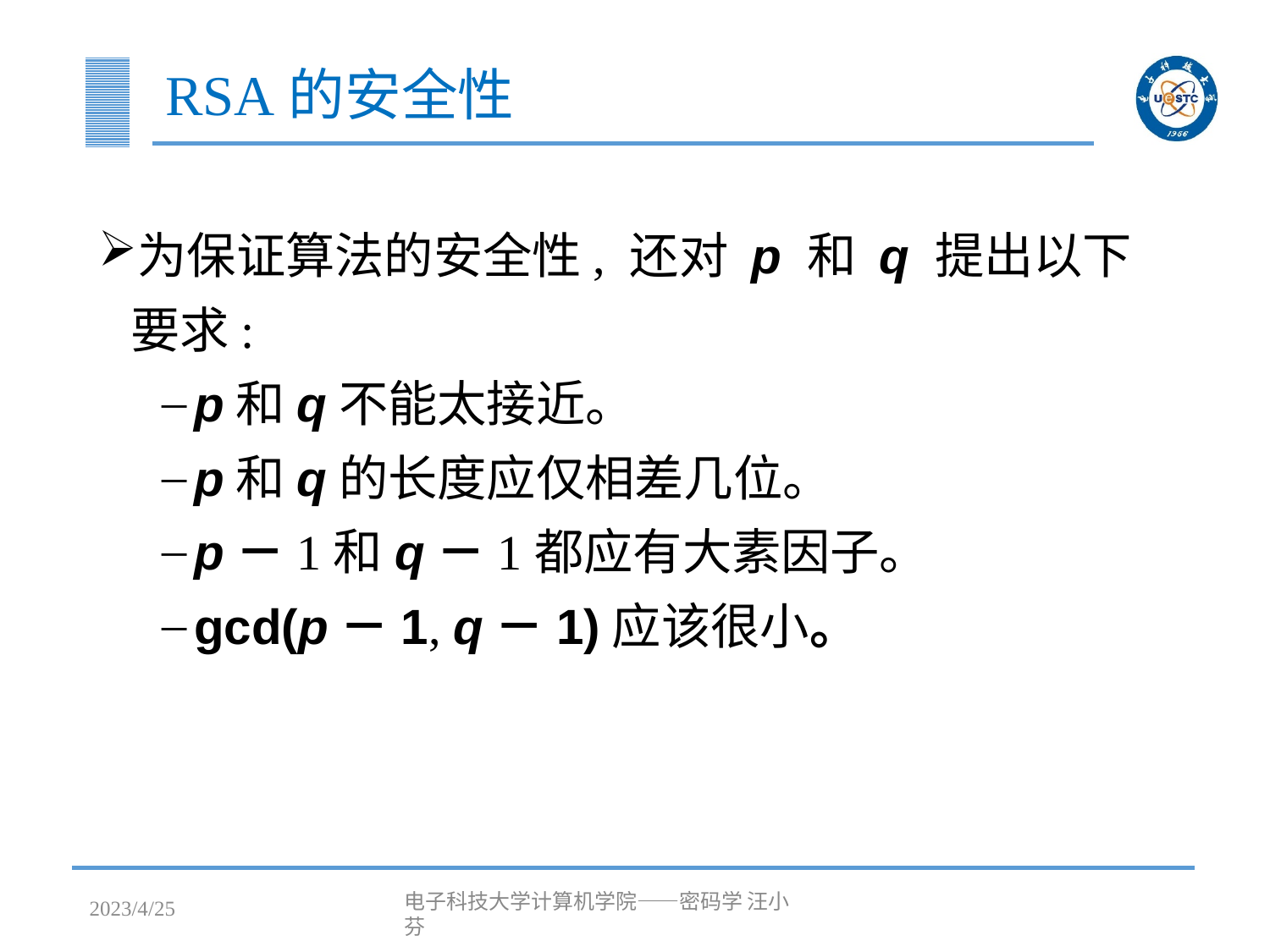

# RSA的安全性
为保证算法的安全性, 还对 p 和 q 提出以下要求:
p和q不能太接近。
p和q的长度应仅相差几位。
p－1和q－1都应有大素因子。
gcd(p－1, q－1)应该很小。

2023/4/25
电子科技大学计算机学院——密码学 汪小芬